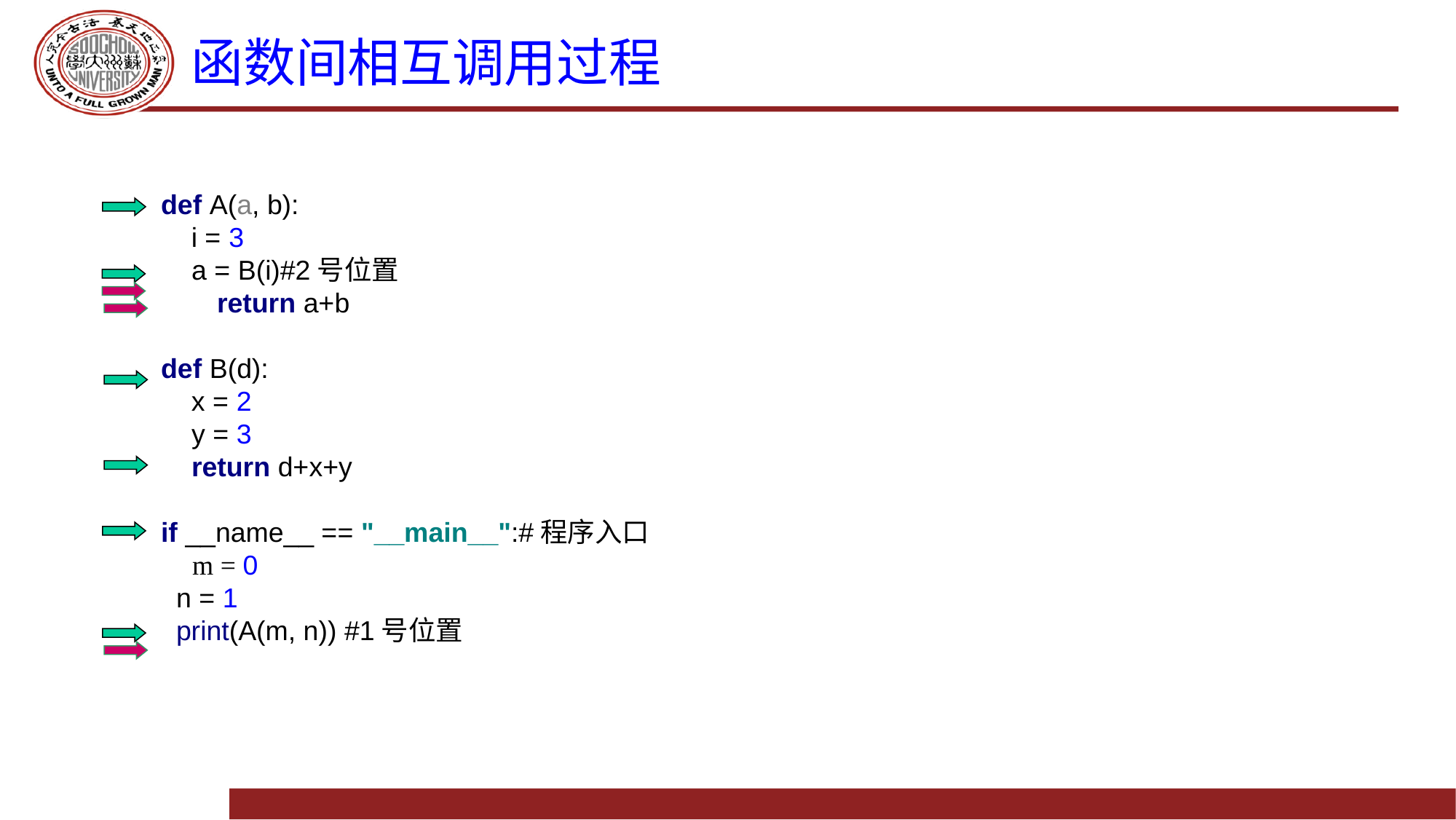

# 函数间相互调用过程

def A(a, b):
    i = 3
    a = B(i)#2号位置
        return a+b
def B(d):
    x = 2
    y = 3
    return d+x+y
if __name__ == "__main__":#程序入口
    m = 0
  n = 1
  print(A(m, n)) #1号位置

2  d x y

1 a b i

… m  n